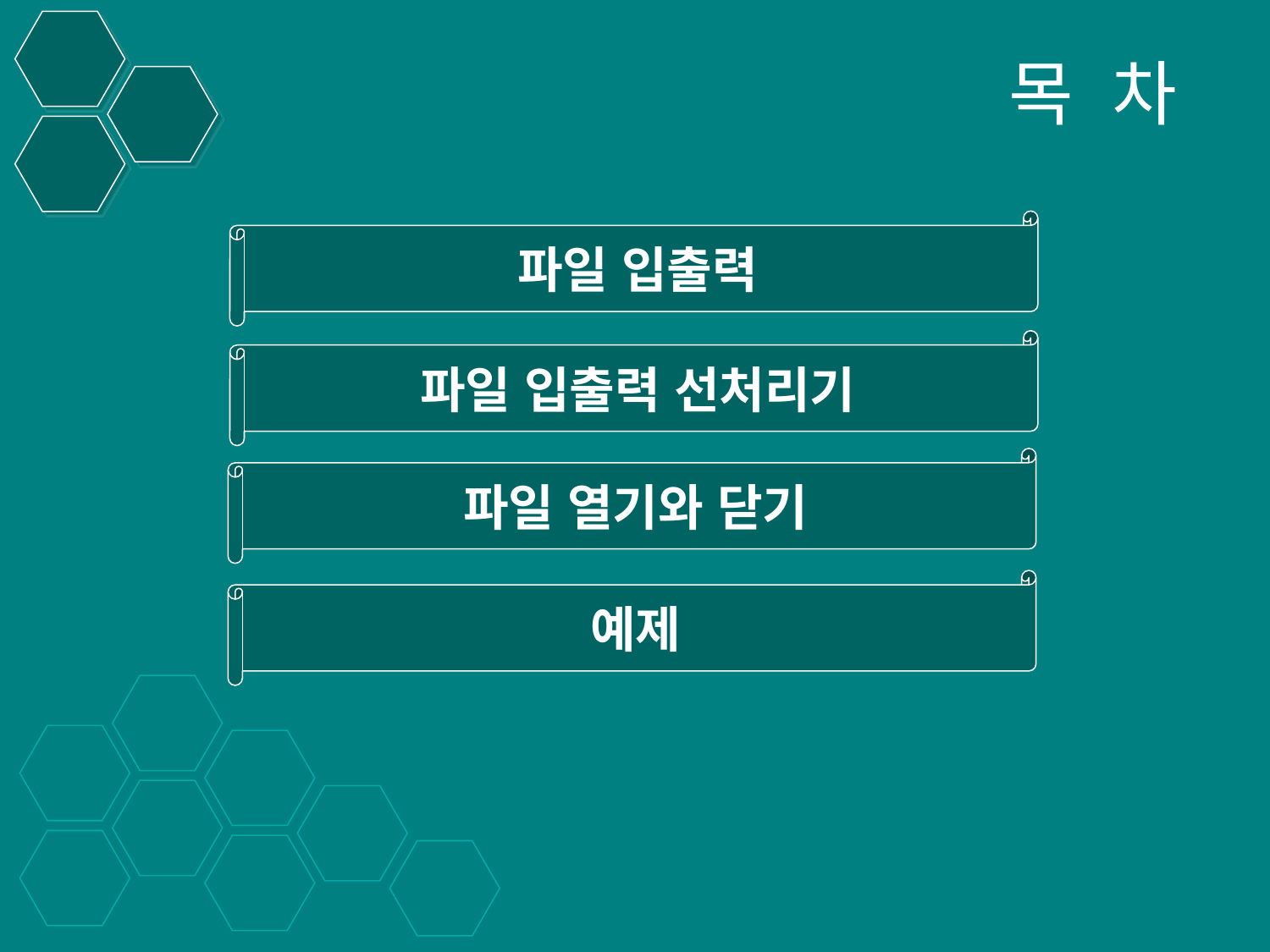

# 목  차
파일 입출력
파일 입출력 선처리기
파일 열기와 닫기
예제